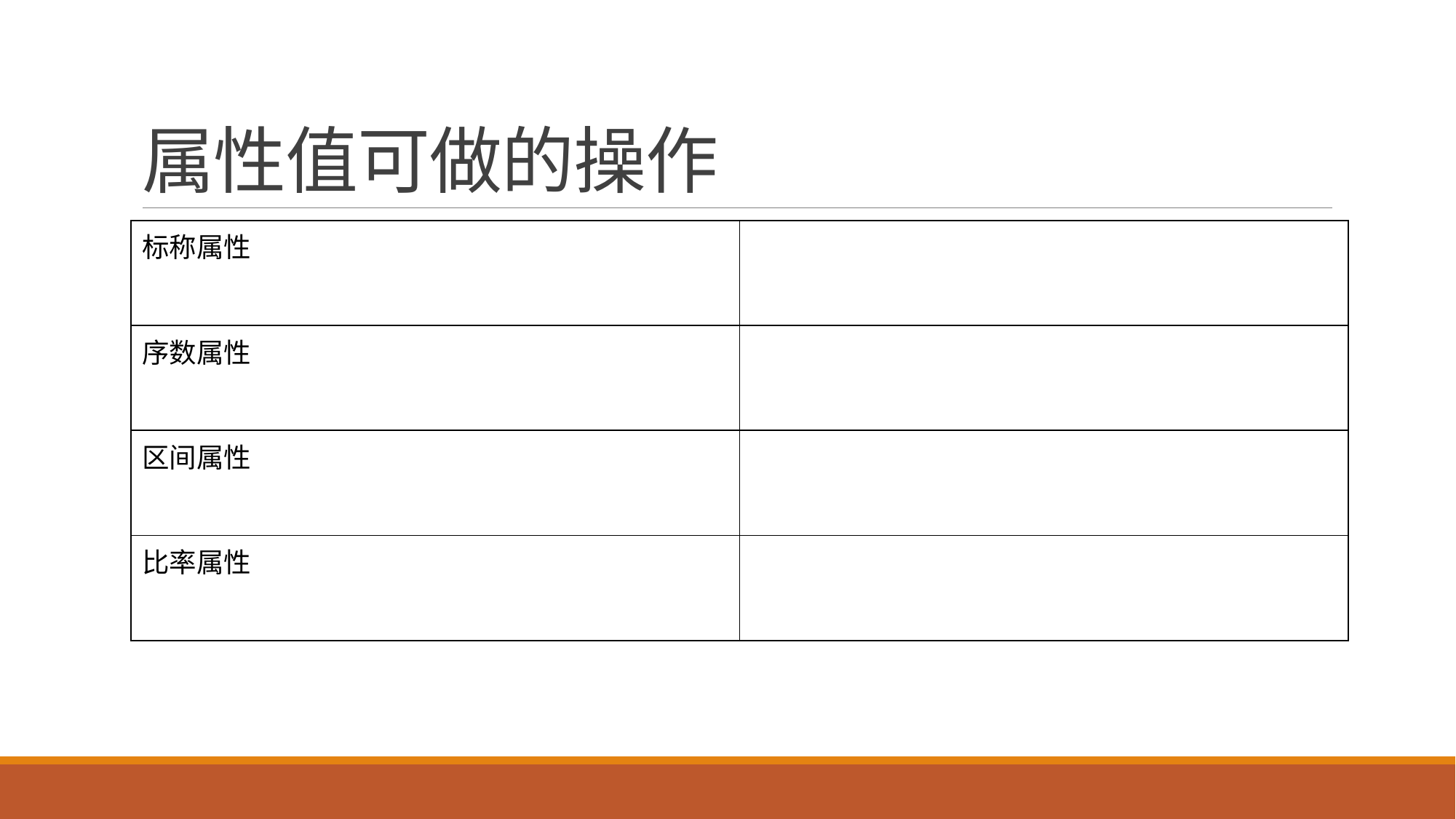

# 属性值可做的操作
| 标称属性 |  |
| --- | --- |
| 序数属性 |  |
| 区间属性 |  |
| 比率属性 |  |